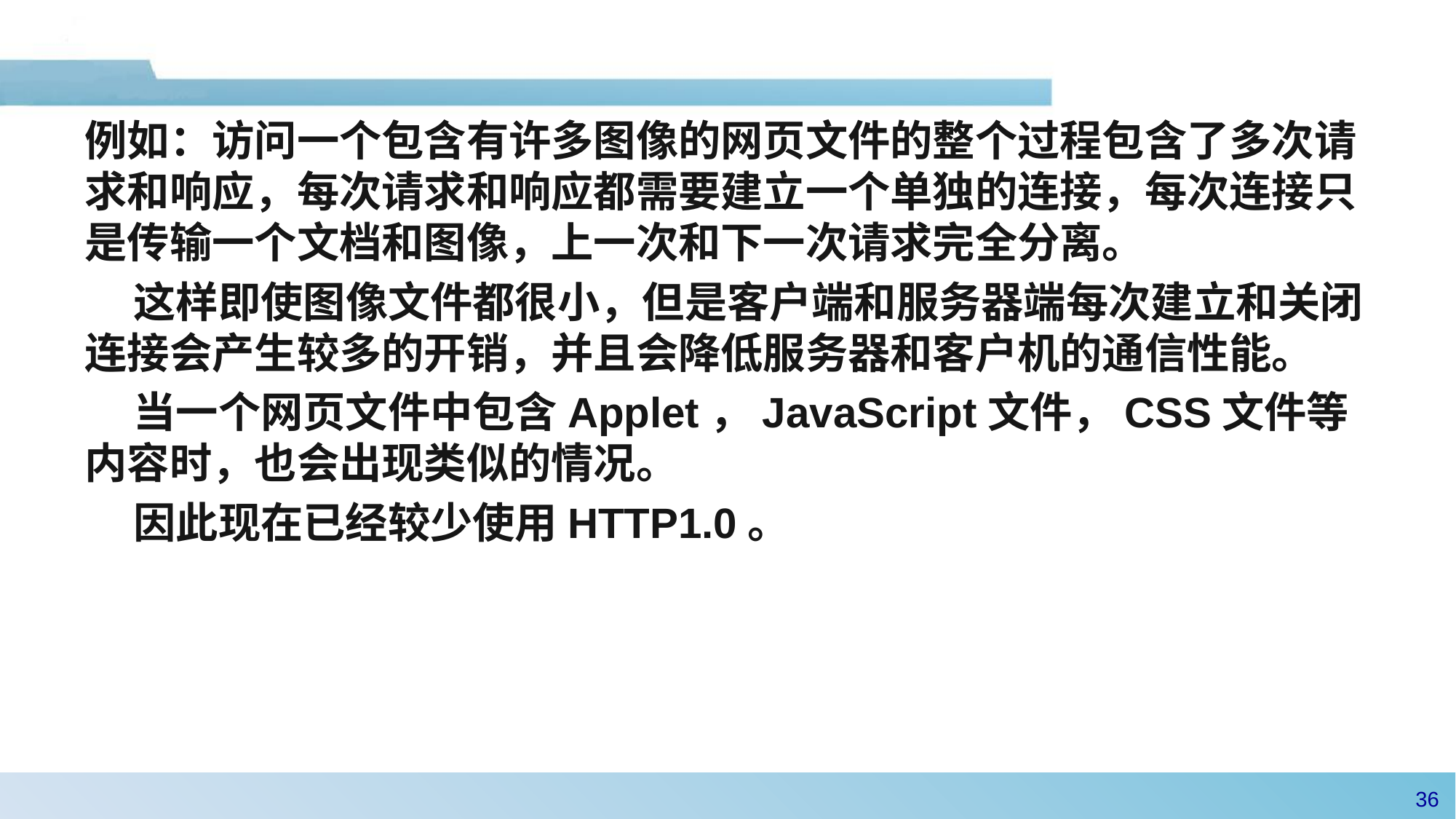

例如：访问一个包含有许多图像的网页文件的整个过程包含了多次请求和响应，每次请求和响应都需要建立一个单独的连接，每次连接只是传输一个文档和图像，上一次和下一次请求完全分离。
    这样即使图像文件都很小，但是客户端和服务器端每次建立和关闭连接会产生较多的开销，并且会降低服务器和客户机的通信性能。
    当一个网页文件中包含Applet，JavaScript文件，CSS文件等内容时，也会出现类似的情况。
    因此现在已经较少使用HTTP1.0。
36